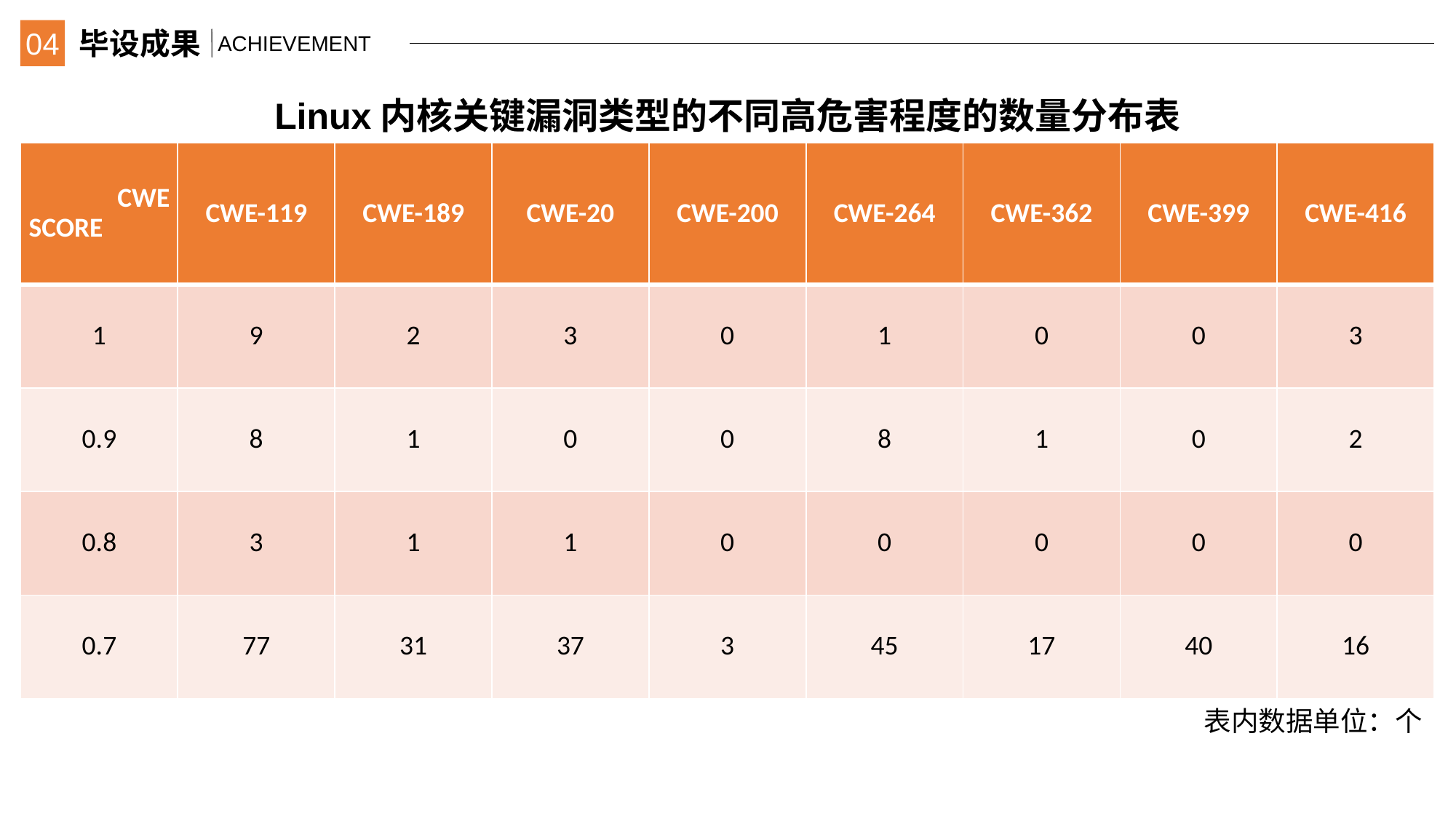

04
毕设成果

ACHIEVEMENT
Linux内核关键漏洞类型的不同高危害程度的数量分布表
| CWE SCORE | CWE-119 | CWE-189 | CWE-20 | CWE-200 | CWE-264 | CWE-362 | CWE-399 | CWE-416 |
| --- | --- | --- | --- | --- | --- | --- | --- | --- |
| 1 | 9 | 2 | 3 | 0 | 1 | 0 | 0 | 3 |
| 0.9 | 8 | 1 | 0 | 0 | 8 | 1 | 0 | 2 |
| 0.8 | 3 | 1 | 1 | 0 | 0 | 0 | 0 | 0 |
| 0.7 | 77 | 31 | 37 | 3 | 45 | 17 | 40 | 16 |
表内数据单位：个